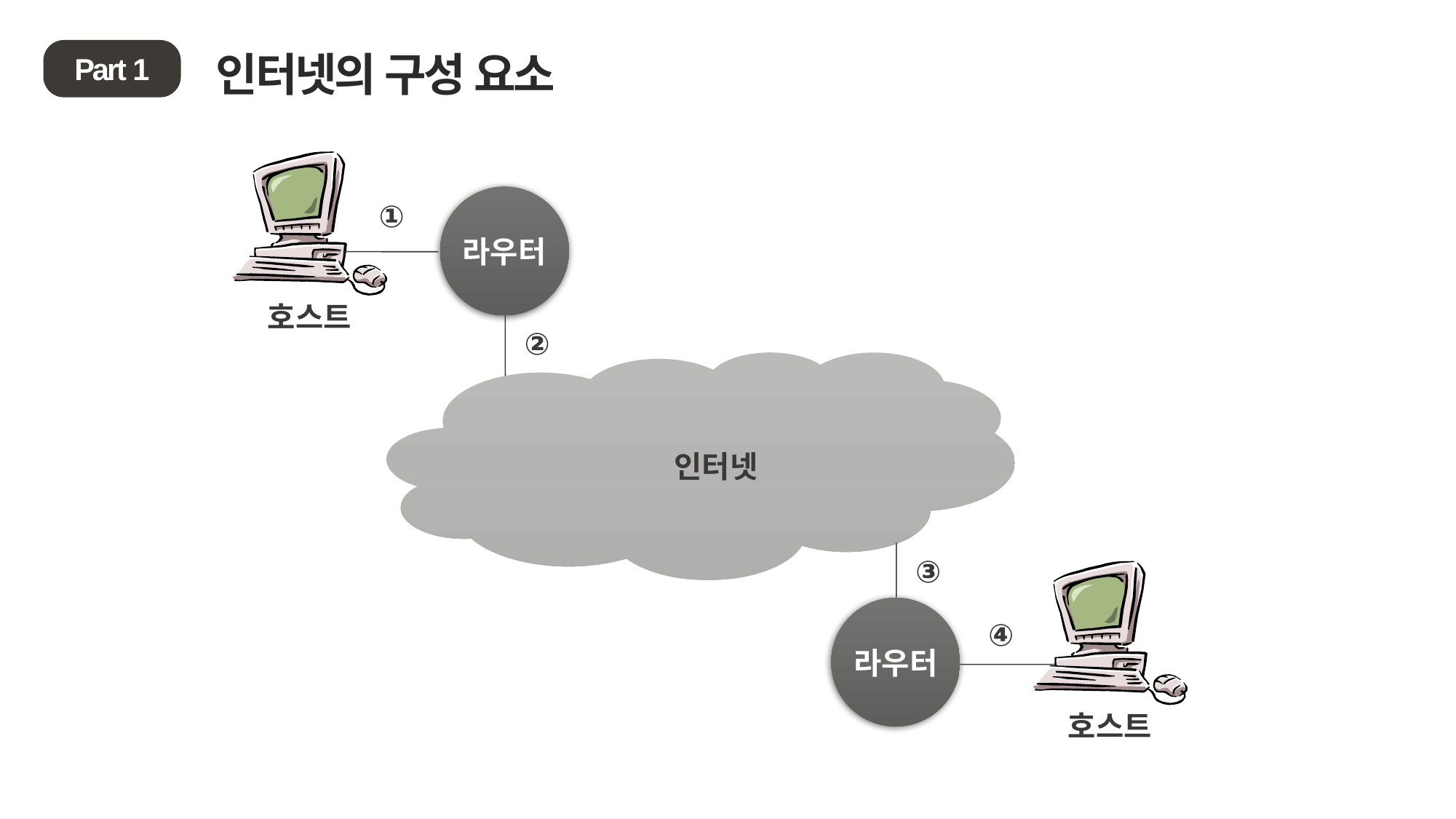

인터넷의 구성 요소
Part 1

라우터
①

호스트

②

인터넷

③

라우터
④

호스트